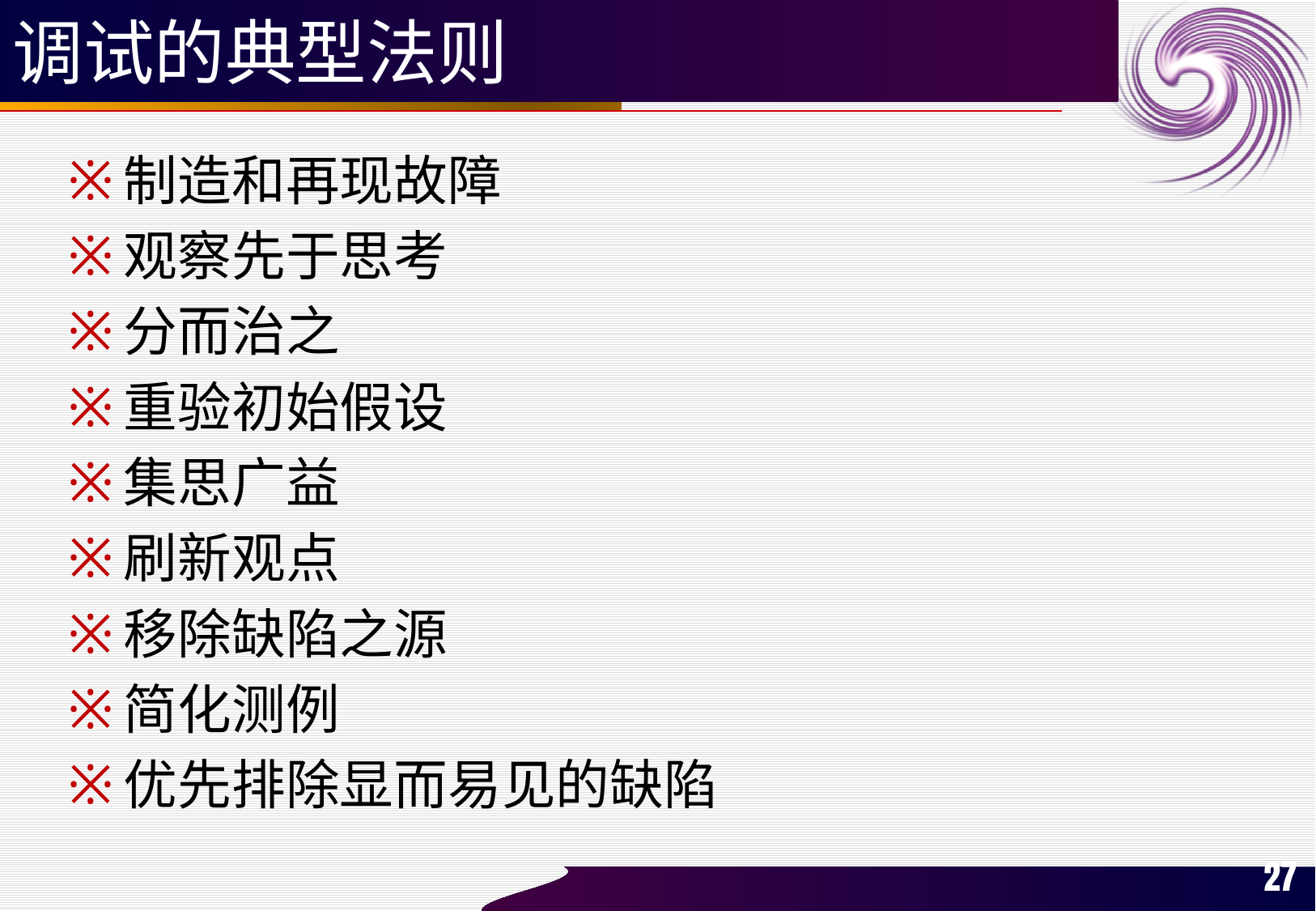

# 调试的典型法则
制造和再现故障
观察先于思考
分而治之
重验初始假设
集思广益
刷新观点
移除缺陷之源
简化测例
优先排除显而易见的缺陷
27